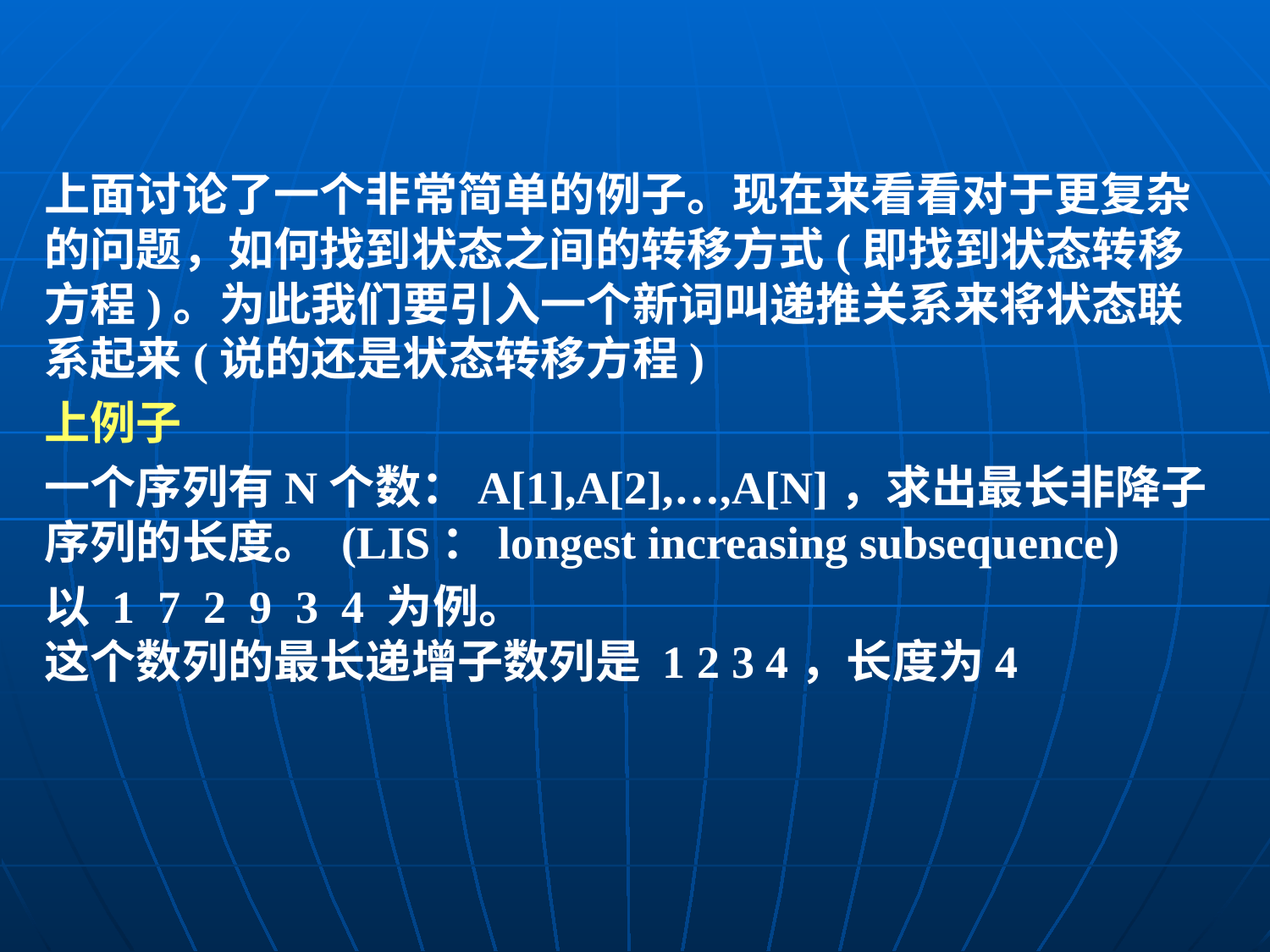

#
上面讨论了一个非常简单的例子。现在来看看对于更复杂的问题，如何找到状态之间的转移方式(即找到状态转移方程)。为此我们要引入一个新词叫递推关系来将状态联系起来(说的还是状态转移方程)
上例子
一个序列有N个数：A[1],A[2],…,A[N]，求出最长非降子序列的长度。 (LIS：longest increasing subsequence)
以 1  7  2  9  3  4 为例。
这个数列的最长递增子数列是 1 2 3 4，长度为4